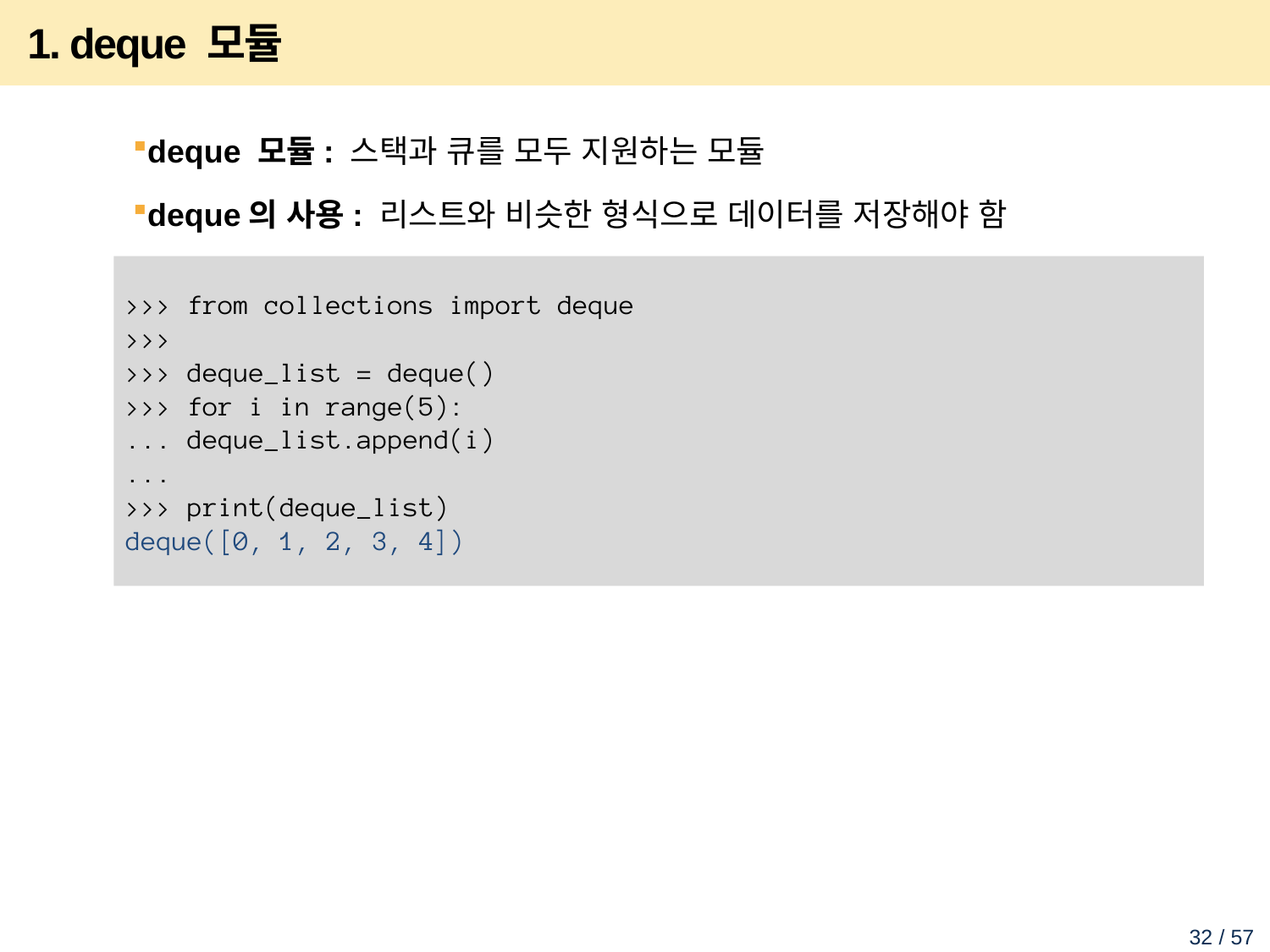

# 1. deque 모듈
deque 모듈: 스택과 큐를 모두 지원하는 모듈
deque의 사용: 리스트와 비슷한 형식으로 데이터를 저장해야 함

>>> from collections import deque
>>>
>>> deque_list = deque()
>>> for i in range(5):
... deque_list.append(i)
...
>>> print(deque_list)
deque([0, 1, 2, 3, 4])